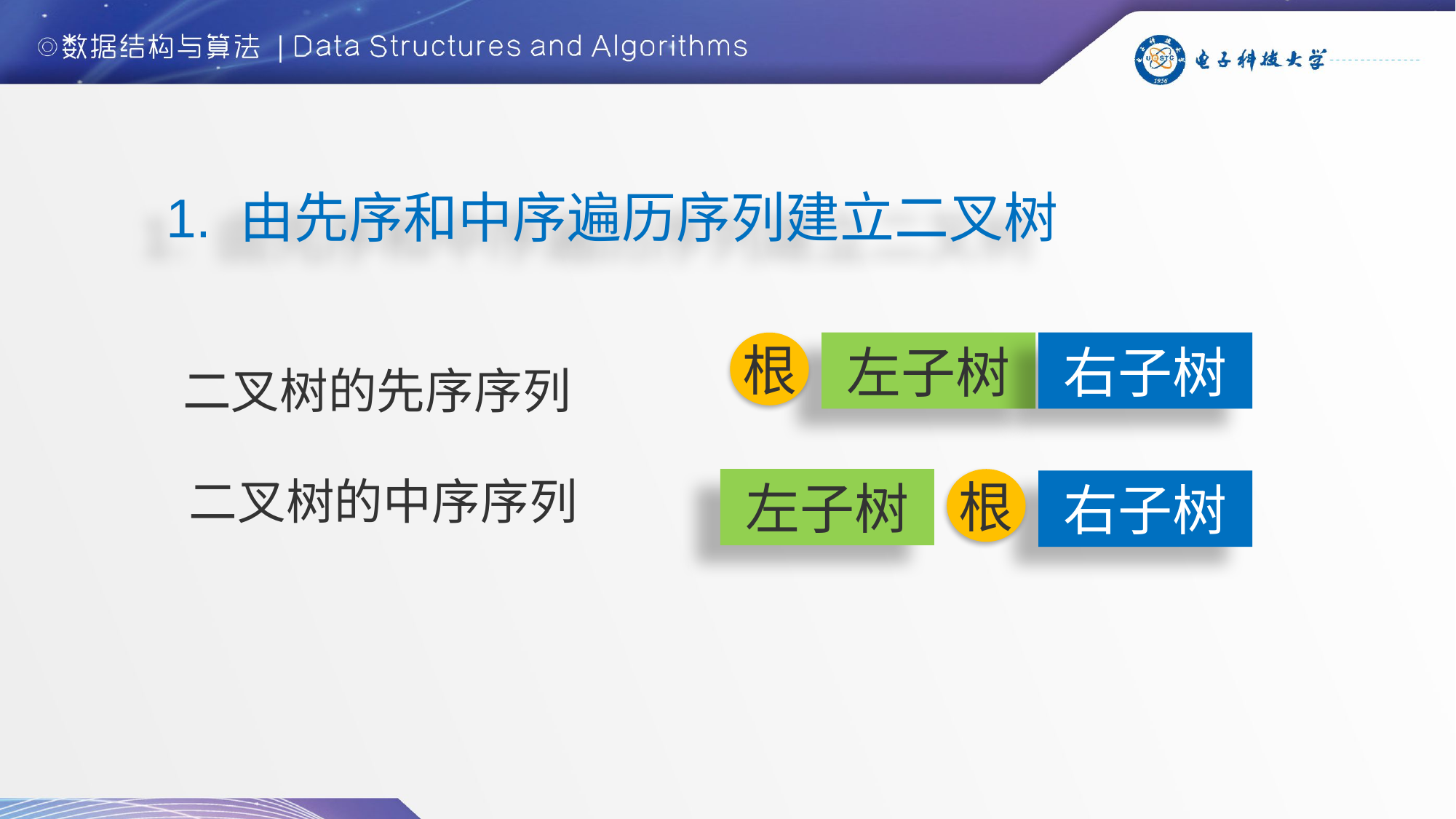

1. 由先序和中序遍历序列建立二叉树
根
左子树
右子树
二叉树的先序序列
二叉树的中序序列
根
左子树
右子树